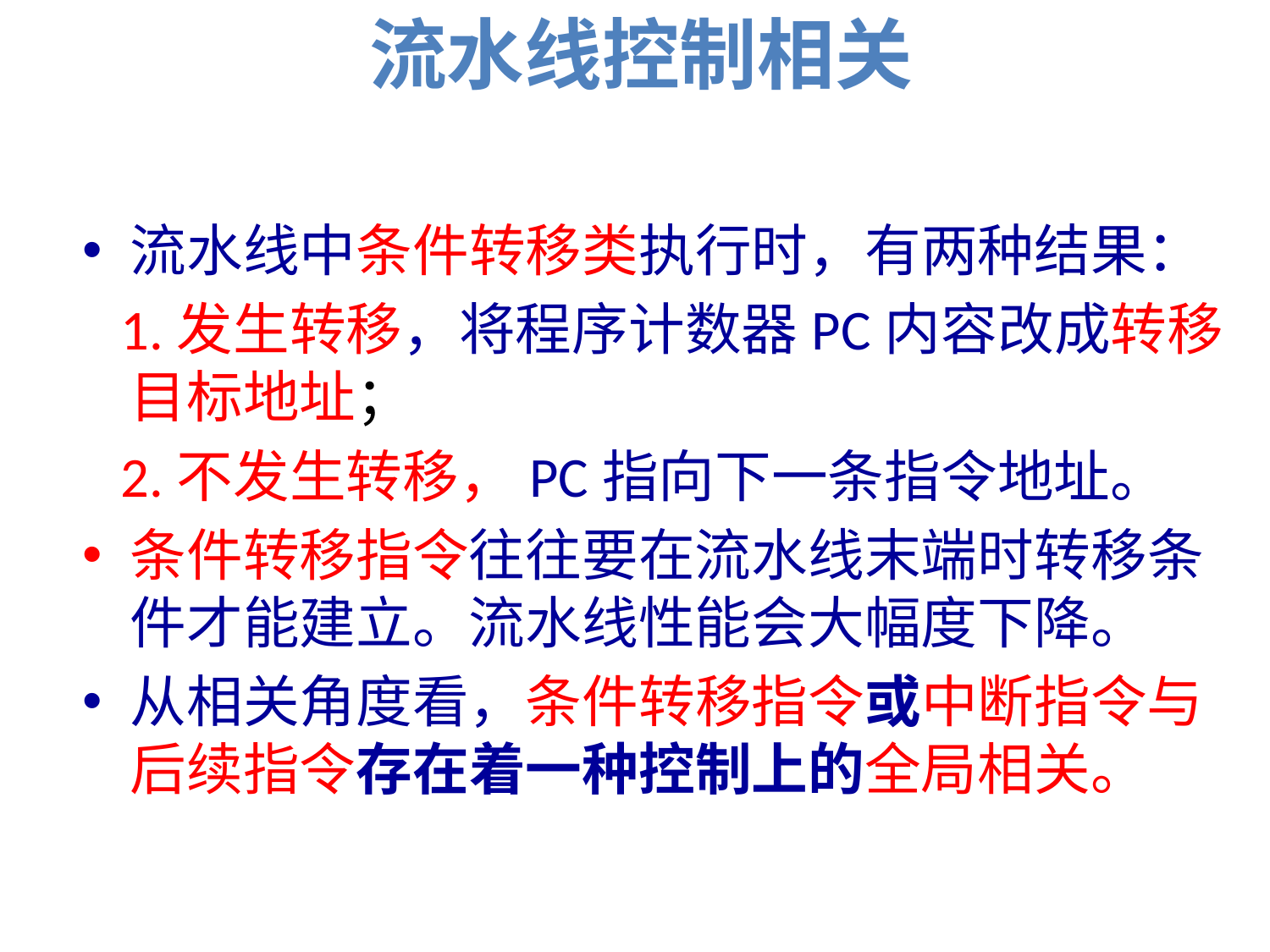

流水线控制相关
流水线中条件转移类执行时，有两种结果：
   1.发生转移，将程序计数器PC内容改成转移目标地址；
   2.不发生转移，PC指向下一条指令地址。
条件转移指令往往要在流水线末端时转移条件才能建立。流水线性能会大幅度下降。
从相关角度看，条件转移指令或中断指令与后续指令存在着一种控制上的全局相关。